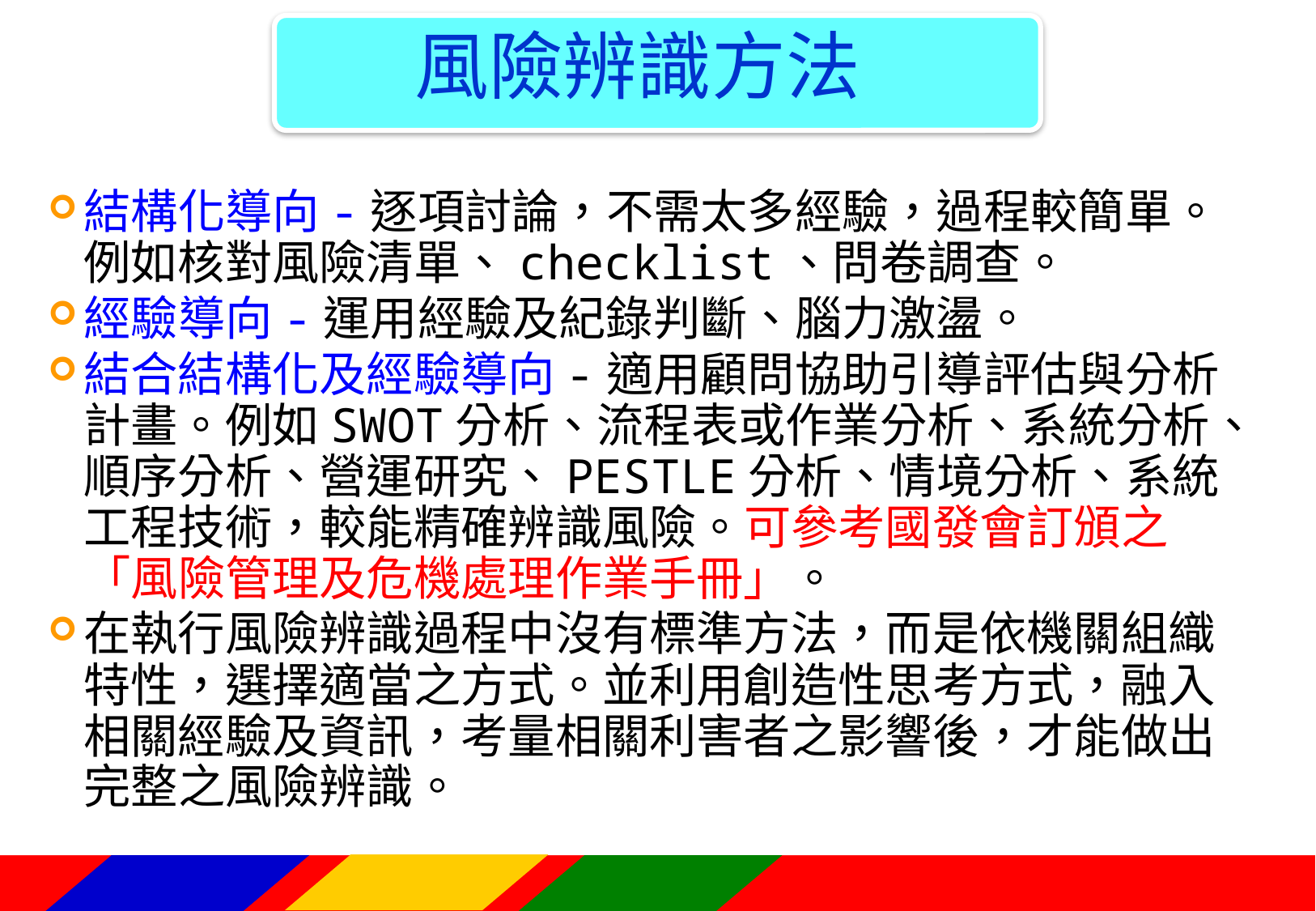

風險辨識方法
風險辨識
結構化導向-逐項討論，不需太多經驗，過程較簡單。例如核對風險清單、checklist、問卷調查。
經驗導向-運用經驗及紀錄判斷、腦力激盪。
結合結構化及經驗導向-適用顧問協助引導評估與分析計畫。例如SWOT分析、流程表或作業分析、系統分析、順序分析、營運研究、PESTLE分析、情境分析、系統工程技術，較能精確辨識風險。可參考國發會訂頒之「風險管理及危機處理作業手冊」。
在執行風險辨識過程中沒有標準方法，而是依機關組織特性，選擇適當之方式。並利用創造性思考方式，融入相關經驗及資訊，考量相關利害者之影響後，才能做出完整之風險辨識。

60